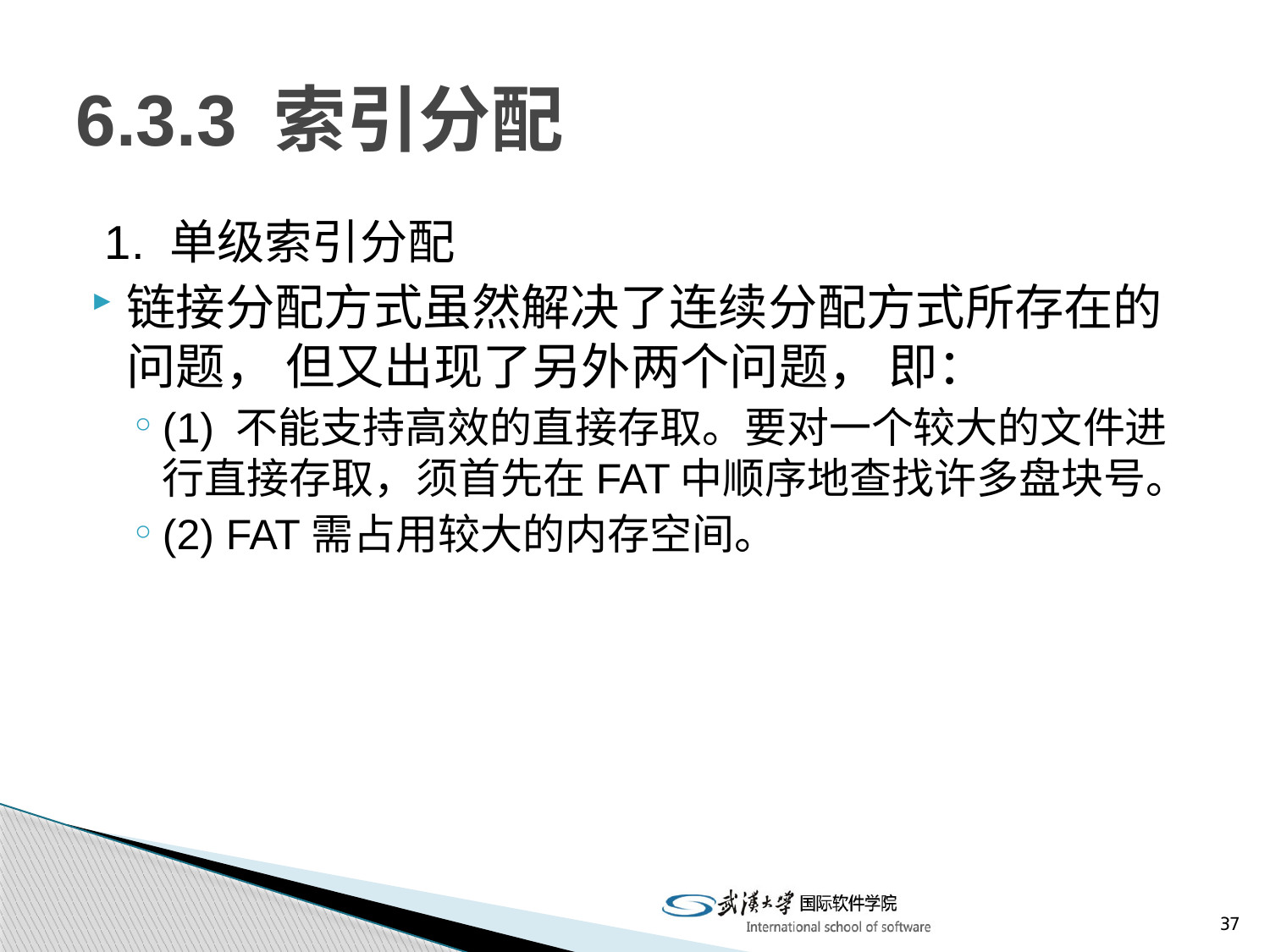

# 6.3.3 索引分配
 1. 单级索引分配
链接分配方式虽然解决了连续分配方式所存在的问题， 但又出现了另外两个问题， 即：
(1) 不能支持高效的直接存取。要对一个较大的文件进行直接存取，须首先在FAT中顺序地查找许多盘块号。
(2) FAT需占用较大的内存空间。
37